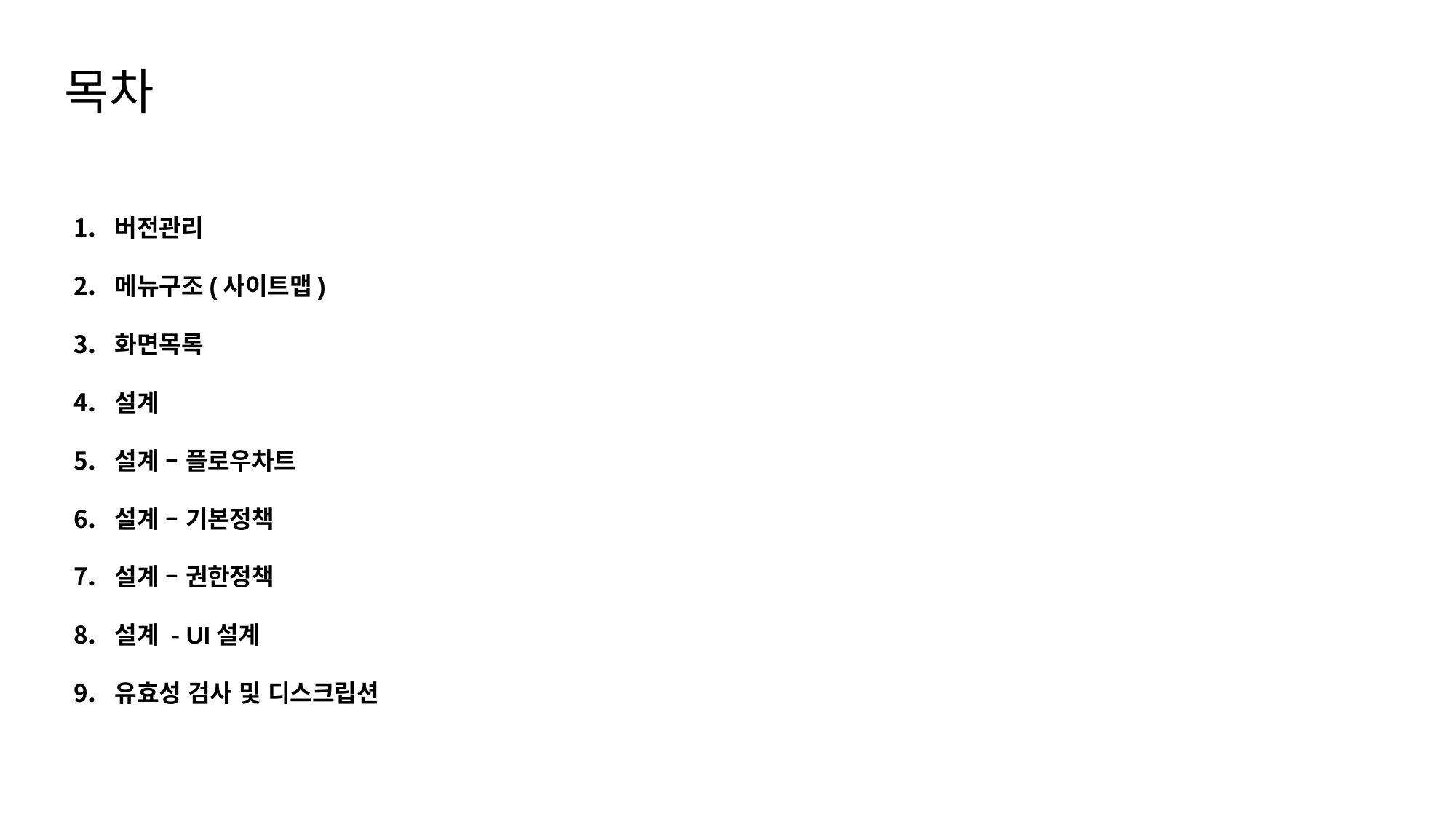

목차
버전관리

메뉴구조(사이트맵)

화면목록

설계

설계 – 플로우차트

설계 – 기본정책

설계 – 권한정책

설계 - UI설계

유효성 검사 및 디스크립션